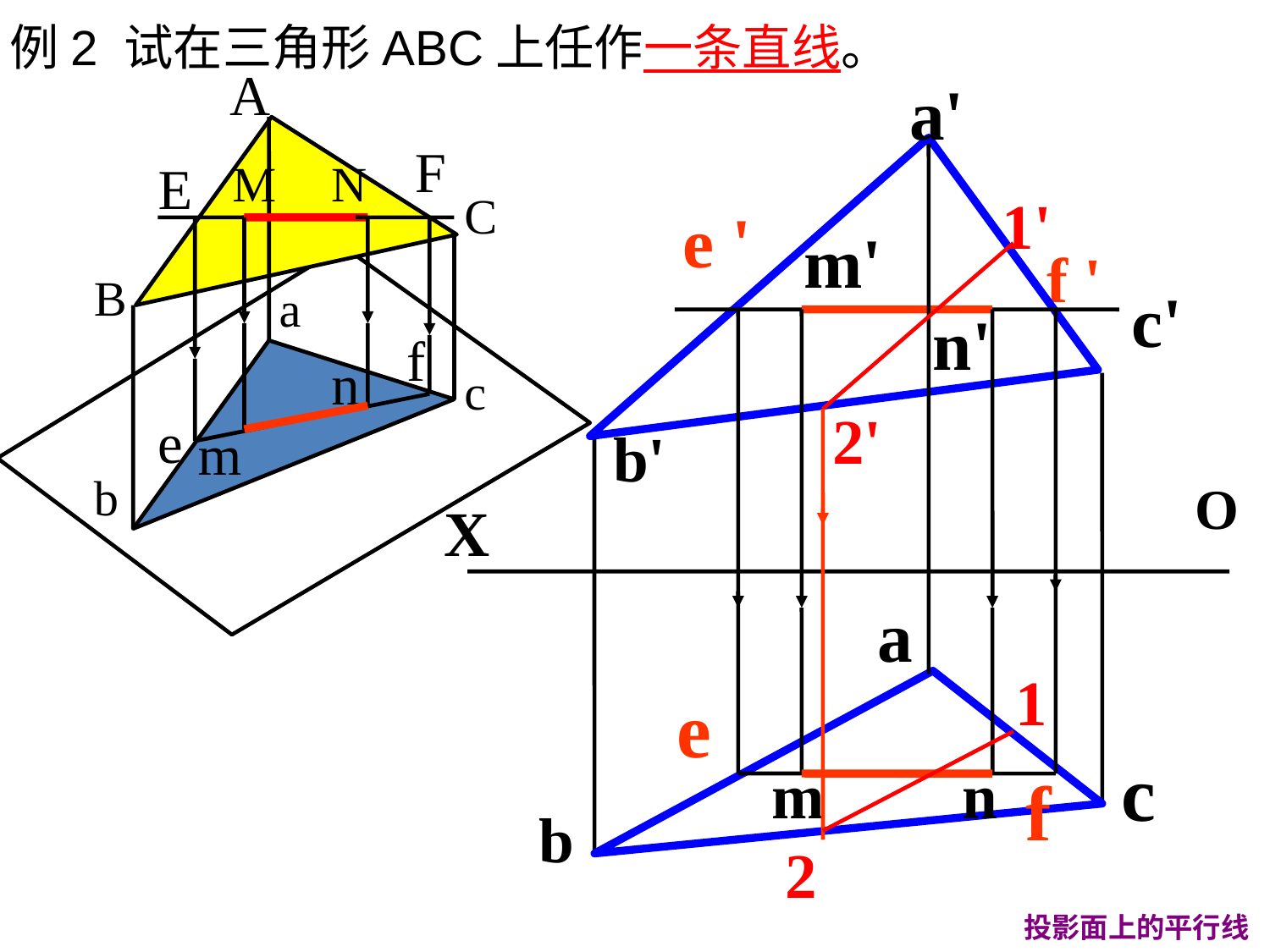

例2 试在三角形ABC上任作一条直线。
A

C
B
a
c
b
F
M
N
E

n
m

f

e

a'

1'
2'

e '
m'
n’
f '

c'

n'

e

m
n

f

2
b'

O
X

a
1

c

b
投影面上的平行线